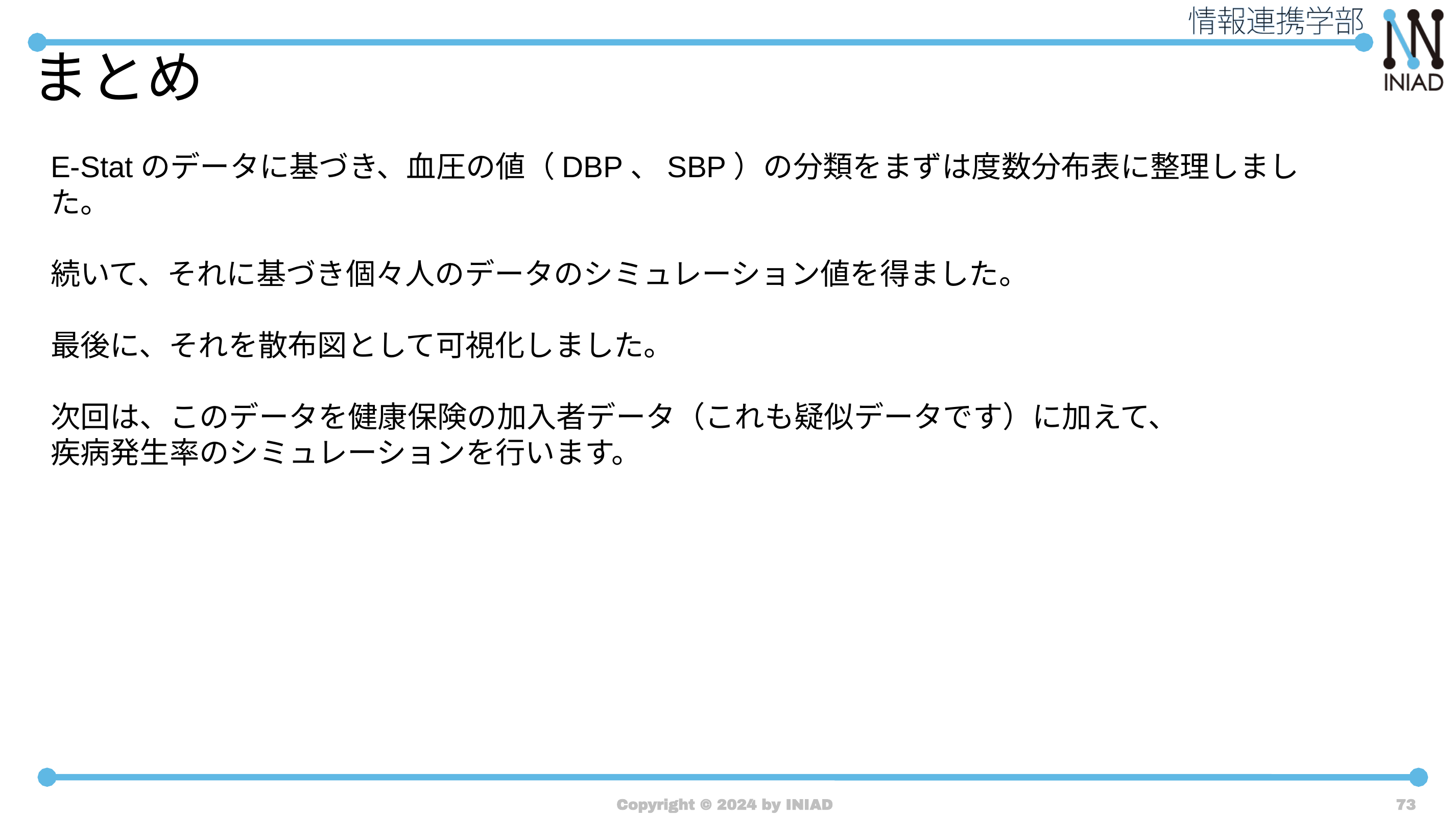

# まとめ
E-Statのデータに基づき、血圧の値（DBP、SBP）の分類をまずは度数分布表に整理しました。

続いて、それに基づき個々人のデータのシミュレーション値を得ました。

最後に、それを散布図として可視化しました。

次回は、このデータを健康保険の加入者データ（これも疑似データです）に加えて、
疾病発生率のシミュレーションを行います。
Copyright © 2024 by INIAD
73